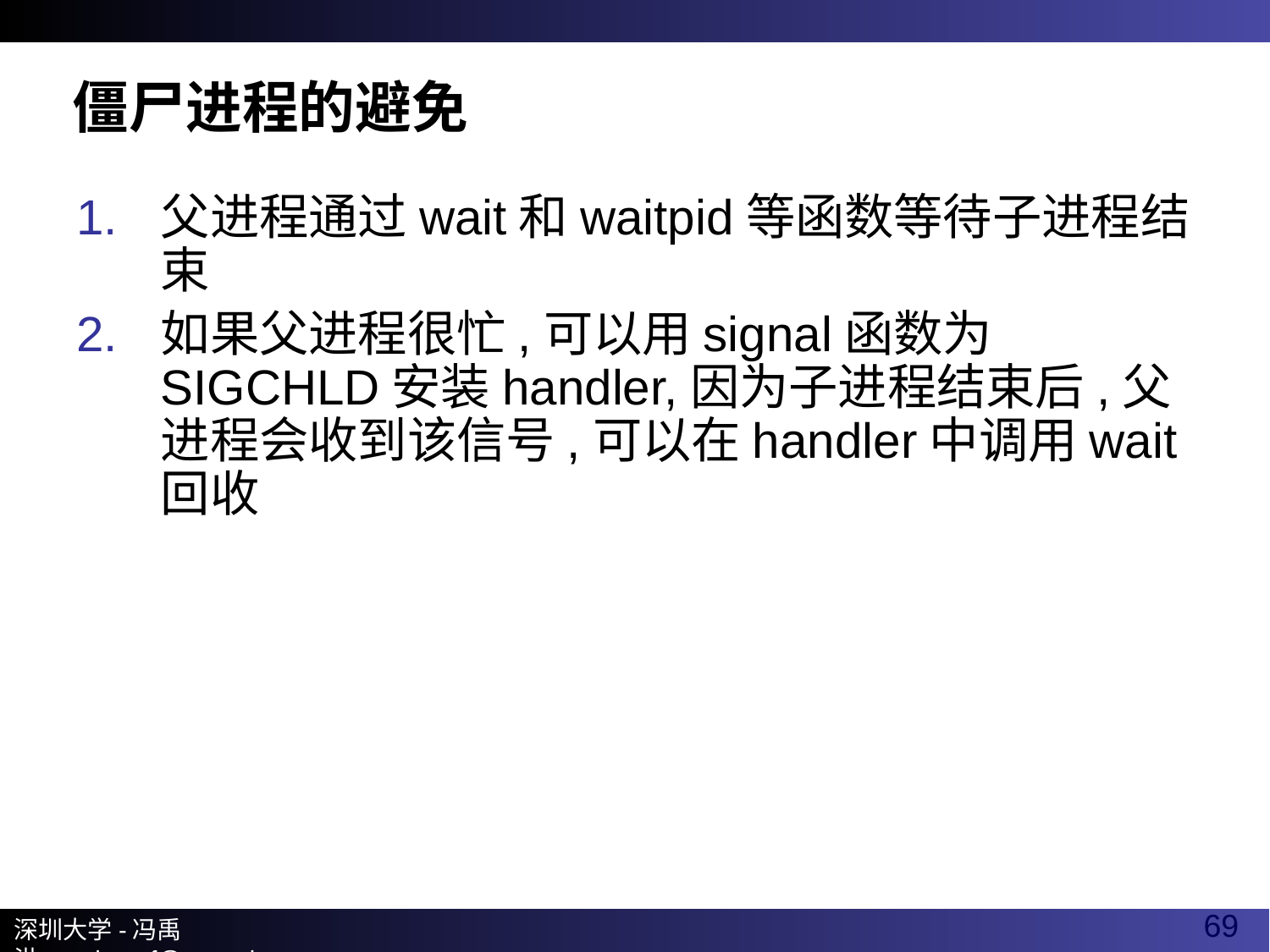

# 僵尸进程的避免
父进程通过wait和waitpid等函数等待子进程结束
如果父进程很忙,可以用signal函数为SIGCHLD安装handler,因为子进程结束后,父进程会收到该信号,可以在handler中调用wait回收